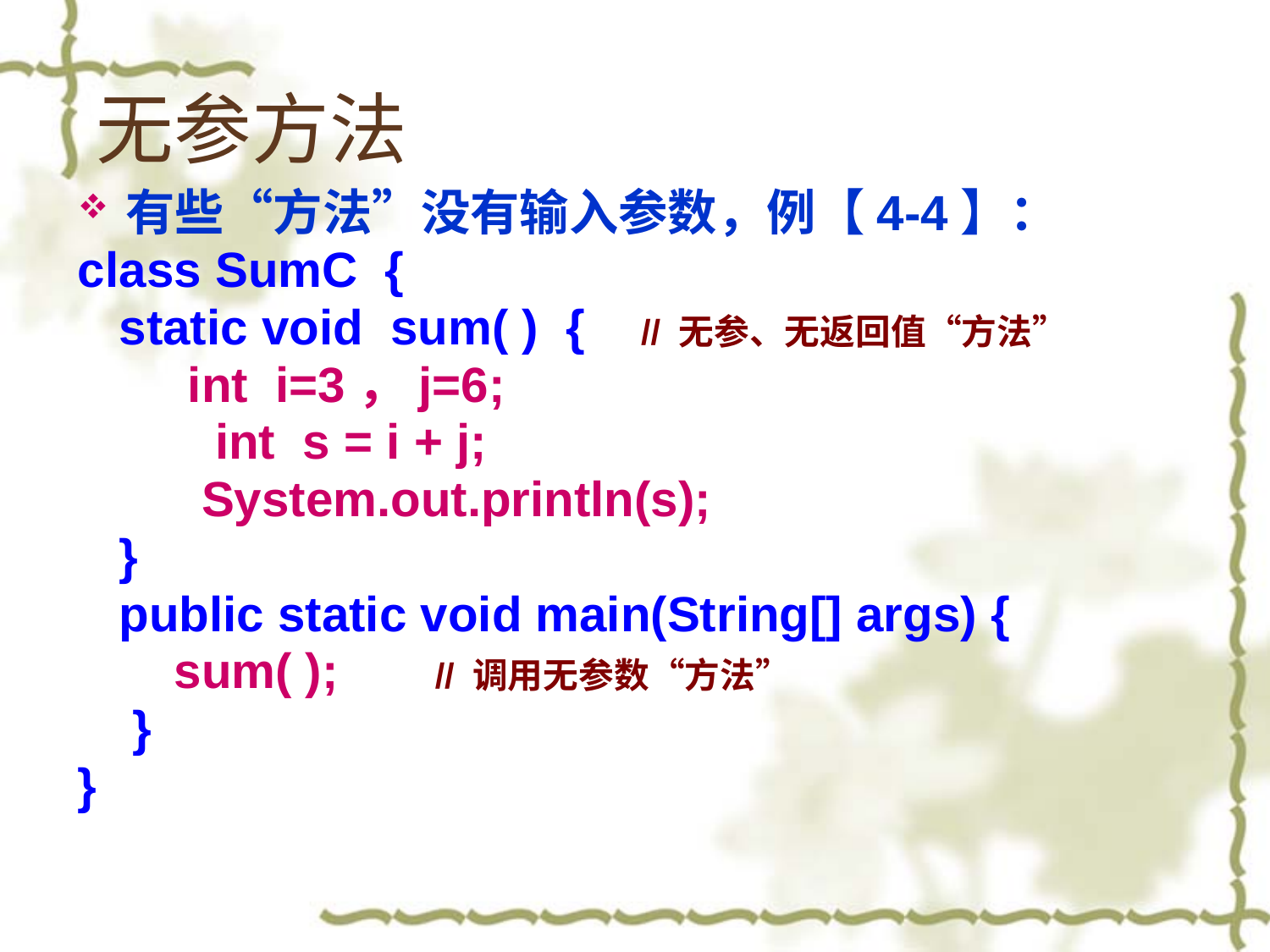

# 无参方法
有些“方法”没有输入参数，例【4-4】：
class SumC  {
   static void  sum( )  {    // 无参、无返回值“方法”
        int  i=3，j=6;
          int  s = i + j;
         System.out.println(s);
   }
   public static void main(String[] args) {
       sum( );       // 调用无参数“方法”
    }
}